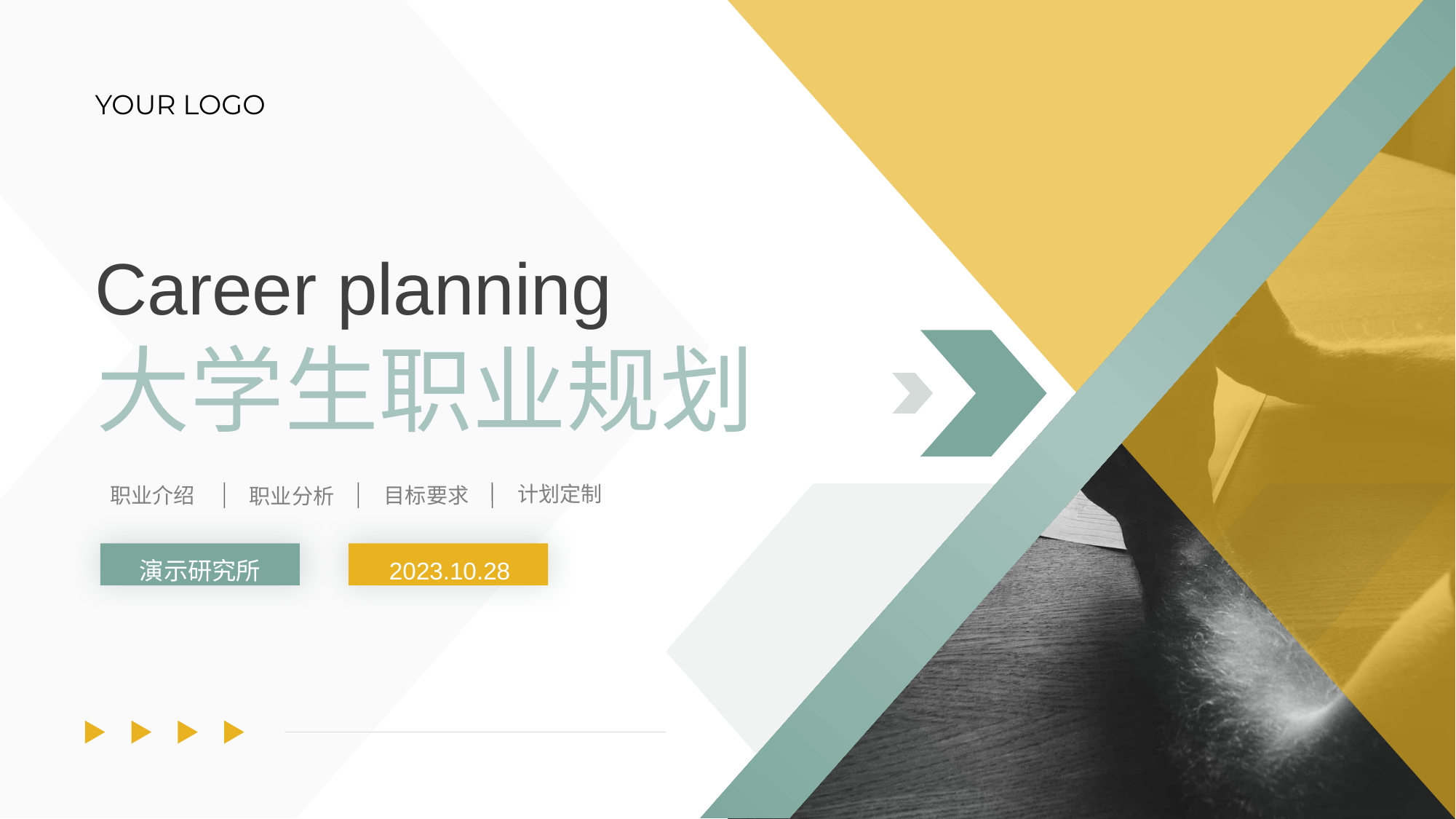

YOUR LOGO
Career planning

大学生职业规划

计划定制
职业介绍
目标要求
职业分析

演示研究所

2023.10.28